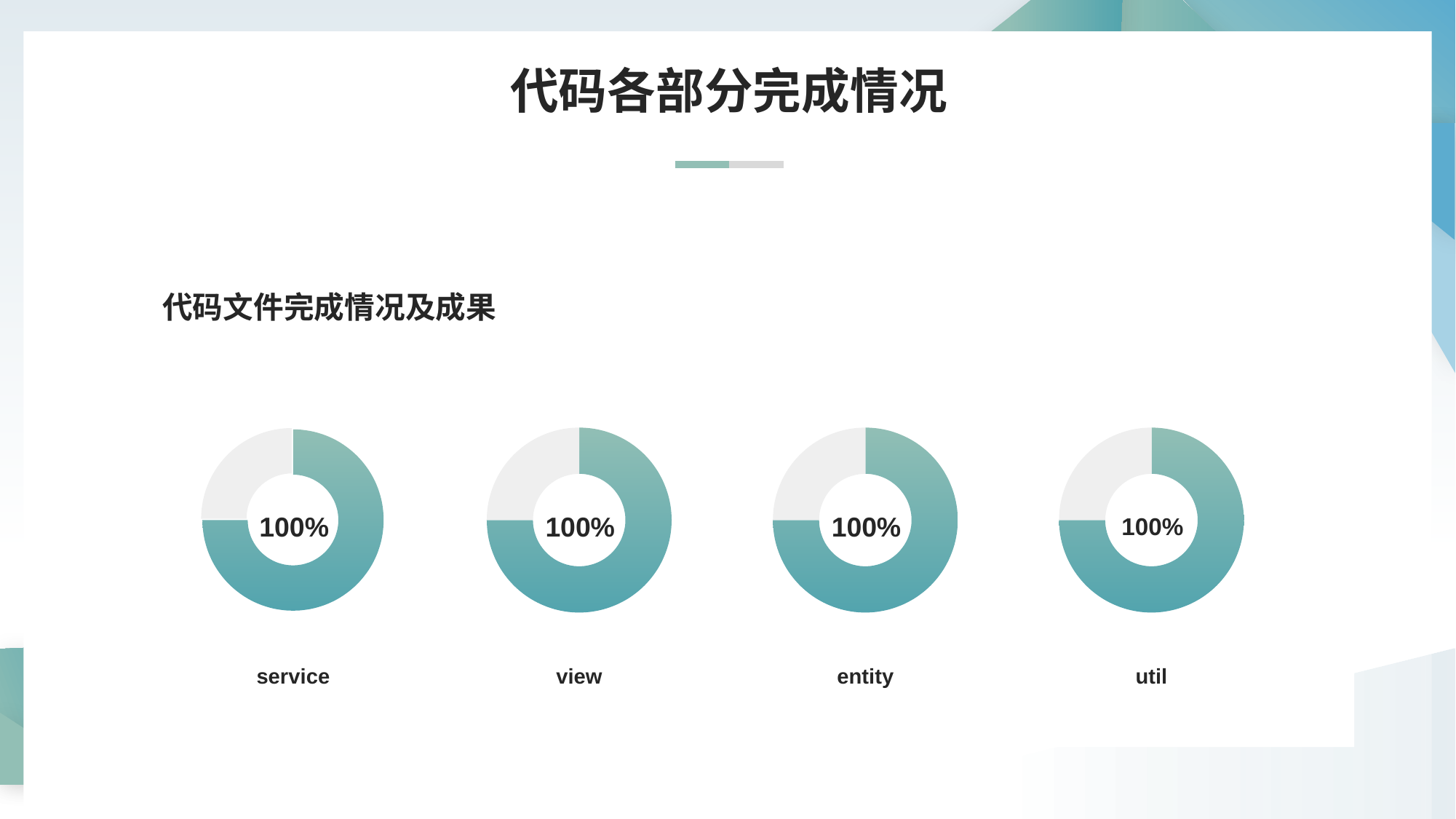

代码各部分完成情况

代码文件完成情况及成果

### Chart

| Category | 百分比 |
|---|---|
|  | 75.0 |
|  | 25.0 |
100%
service

### Chart

| Category | 百分比 |
|---|---|
|  | 75.0 |
|  | 25.0 |
100%
view

### Chart

| Category | 百分比 |
|---|---|
|  | 75.0 |
|  | 25.0 |
100%
entity

### Chart

| Category | 百分比 |
|---|---|
|  | 75.0 |
|  | 25.0 |
100%
util